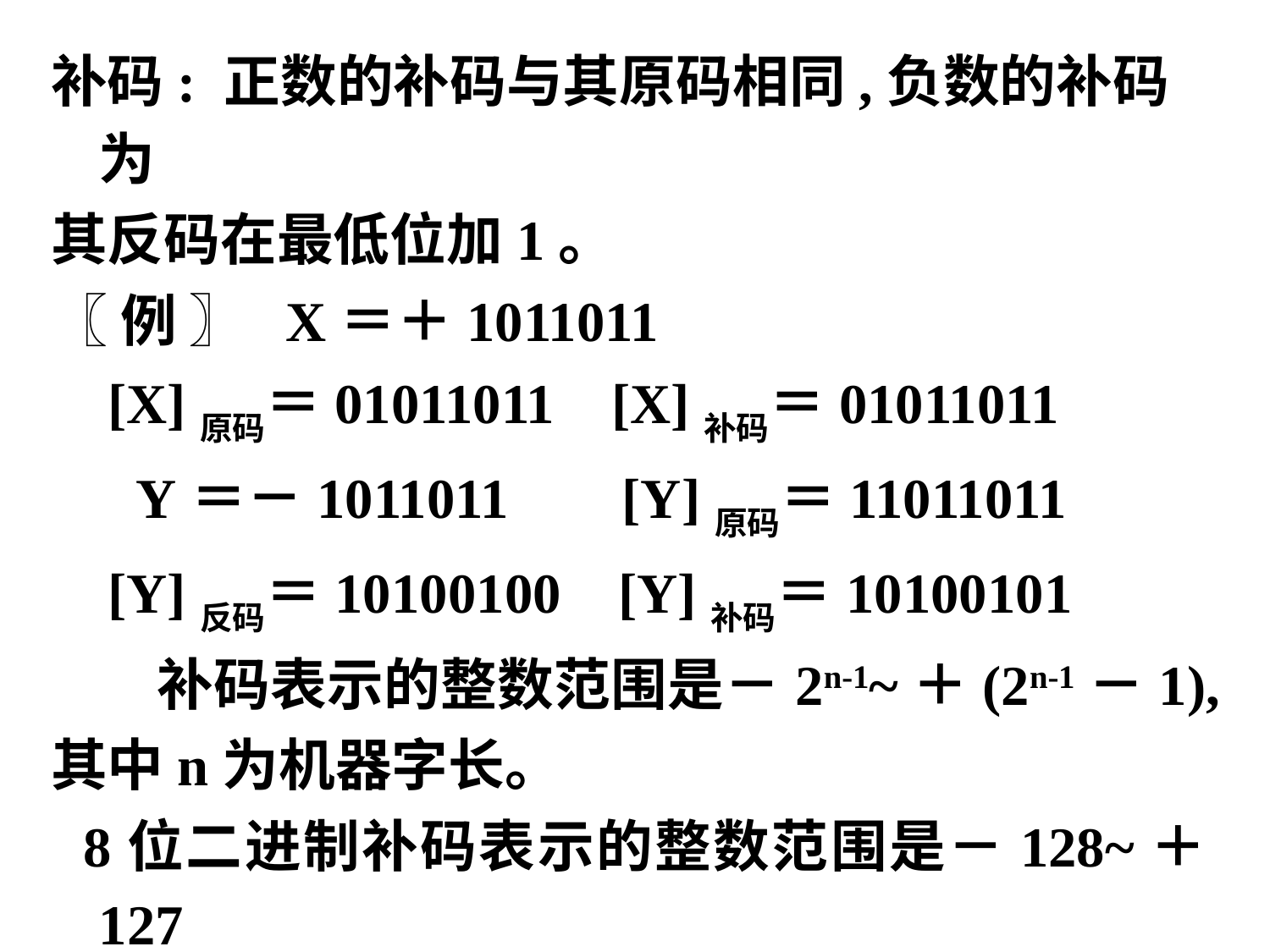

补码: 正数的补码与其原码相同,负数的补码为
其反码在最低位加1。
〖 例 〗  X＝＋1011011
    [X]原码＝01011011    [X]补码＝01011011
      Y＝－1011011        [Y]原码＝11011011
    [Y]反码＝10100100    [Y]补码＝10100101
       补码表示的整数范围是－2n-1~＋(2n-1－1),
其中n为机器字长。
  8位二进制补码表示的整数范围是－128~＋127
 16位二进制补码表示的整数范围是
                 －32768~＋32767。